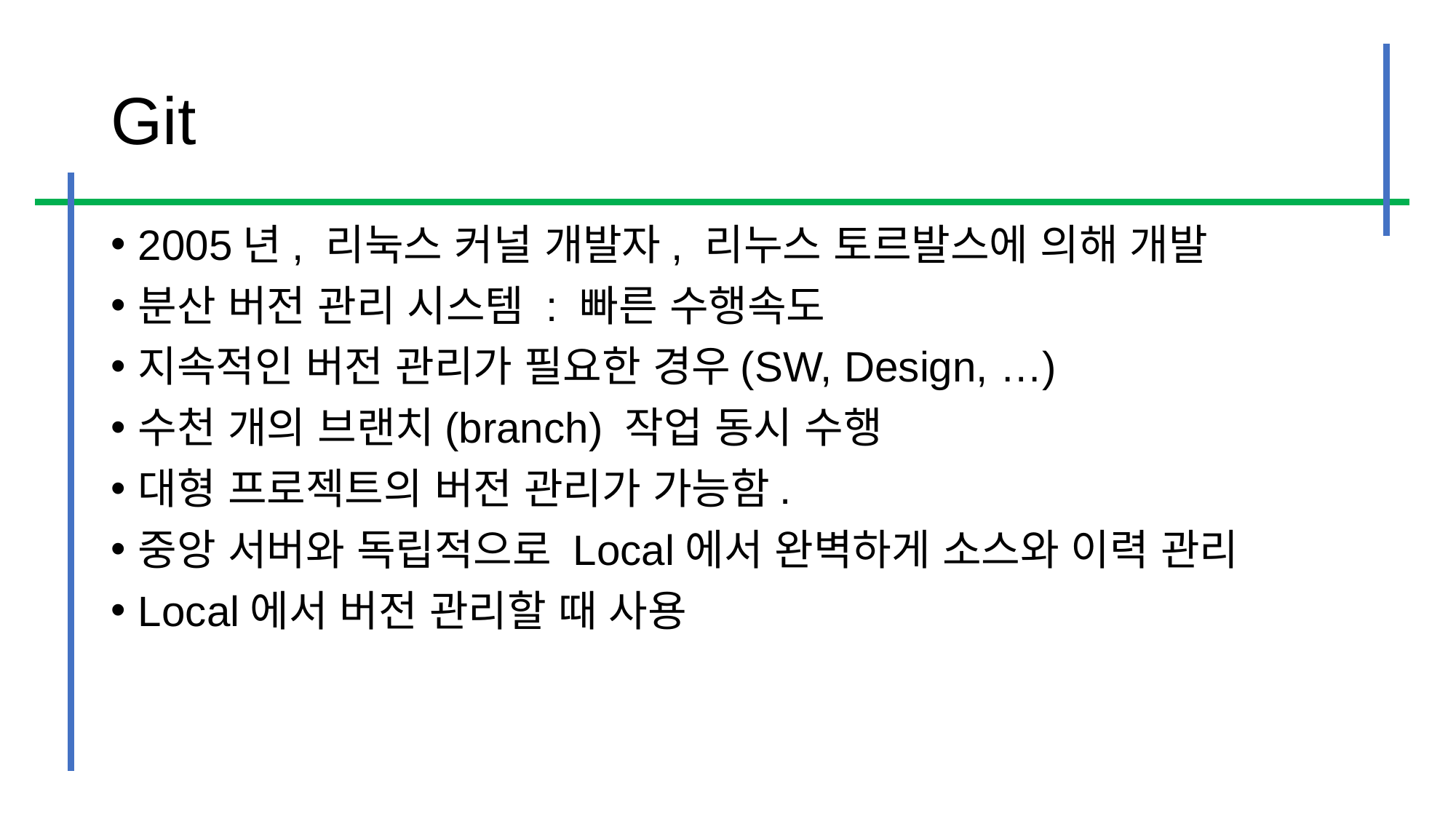

# Git
2005년, 리눅스 커널 개발자, 리누스 토르발스에 의해 개발
분산 버전 관리 시스템 : 빠른 수행속도
지속적인 버전 관리가 필요한 경우(SW, Design, …)
수천 개의 브랜치(branch) 작업 동시 수행
대형 프로젝트의 버전 관리가 가능함.
중앙 서버와 독립적으로 Local에서 완벽하게 소스와 이력 관리
Local에서 버전 관리할 때 사용